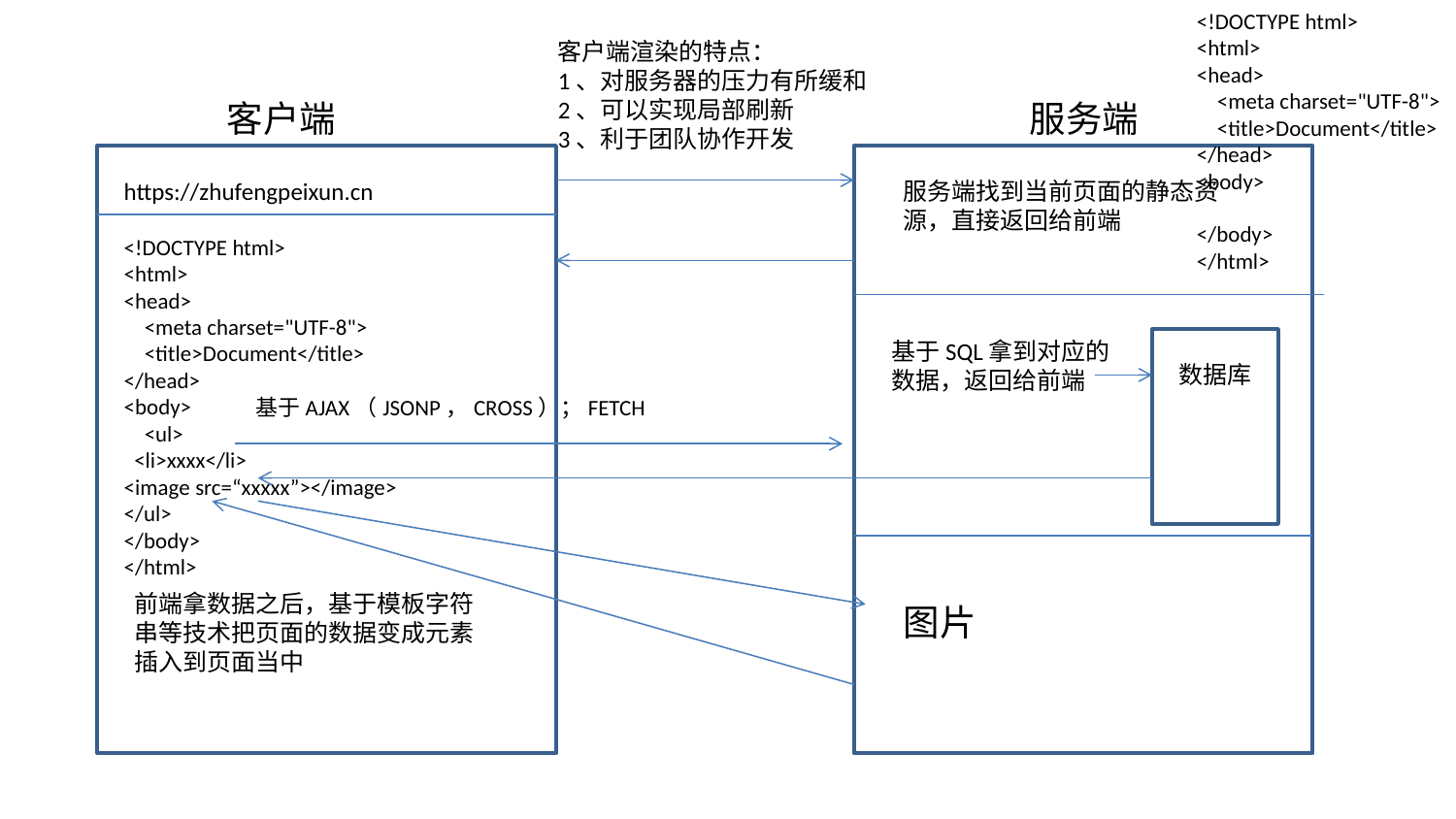

客户端渲染的特点：
1、对服务器的压力有所缓和
2、可以实现局部刷新
3、利于团队协作开发

<!DOCTYPE html>
<html>
<head>
    <meta charset="UTF-8">
    <title>Document</title>
</head>
<body>

</body>
</html>

客户端
服务端

https://zhufengpeixun.cn
服务端找到当前页面的静态资源，直接返回给前端
<!DOCTYPE html>
<html>
<head>
    <meta charset="UTF-8">
    <title>Document</title>
</head>
<body>
    <ul>
  <li>xxxx</li>
<image src=“xxxxx”></image>
</ul>
</body>
</html>
基于SQL拿到对应的数据，返回给前端

数据库
基于AJAX（JSONP，CROSS）；FETCH
前端拿数据之后，基于模板字符串等技术把页面的数据变成元素插入到页面当中
图片